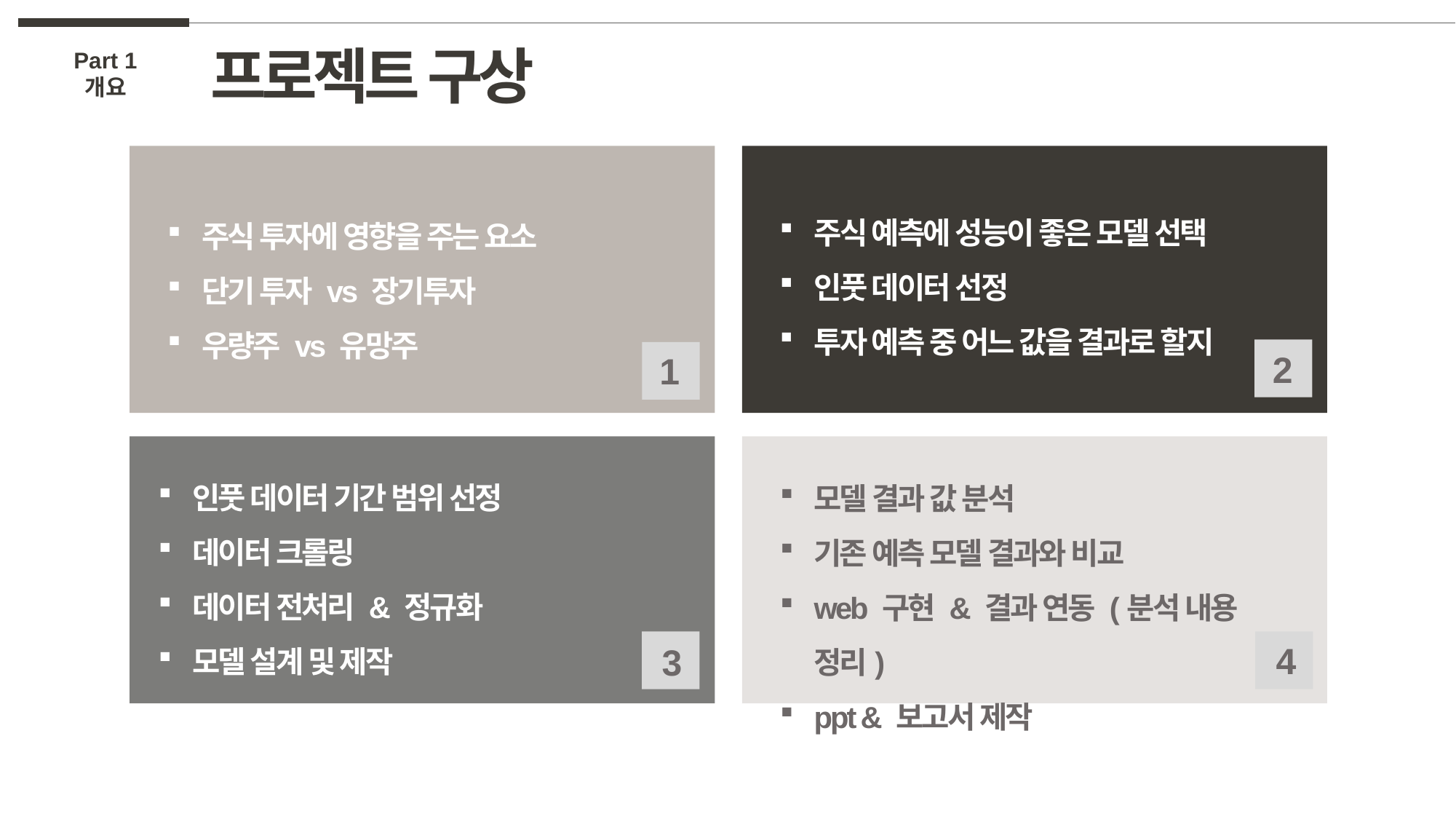

프로젝트 구상
Part 1
개요

주식 예측에 성능이 좋은 모델 선택
인풋 데이터 선정
투자 예측 중 어느 값을 결과로 할지
주식 투자에 영향을 주는 요소
단기 투자 vs 장기투자
우량주 vs 유망주

2

1

인풋 데이터 기간 범위 선정
데이터 크롤링
데이터 전처리 & 정규화
모델 설계 및 제작
모델 결과 값 분석
기존 예측 모델 결과와 비교
web 구현 & 결과 연동 (분석 내용 정리)
ppt & 보고서 제작

4
3